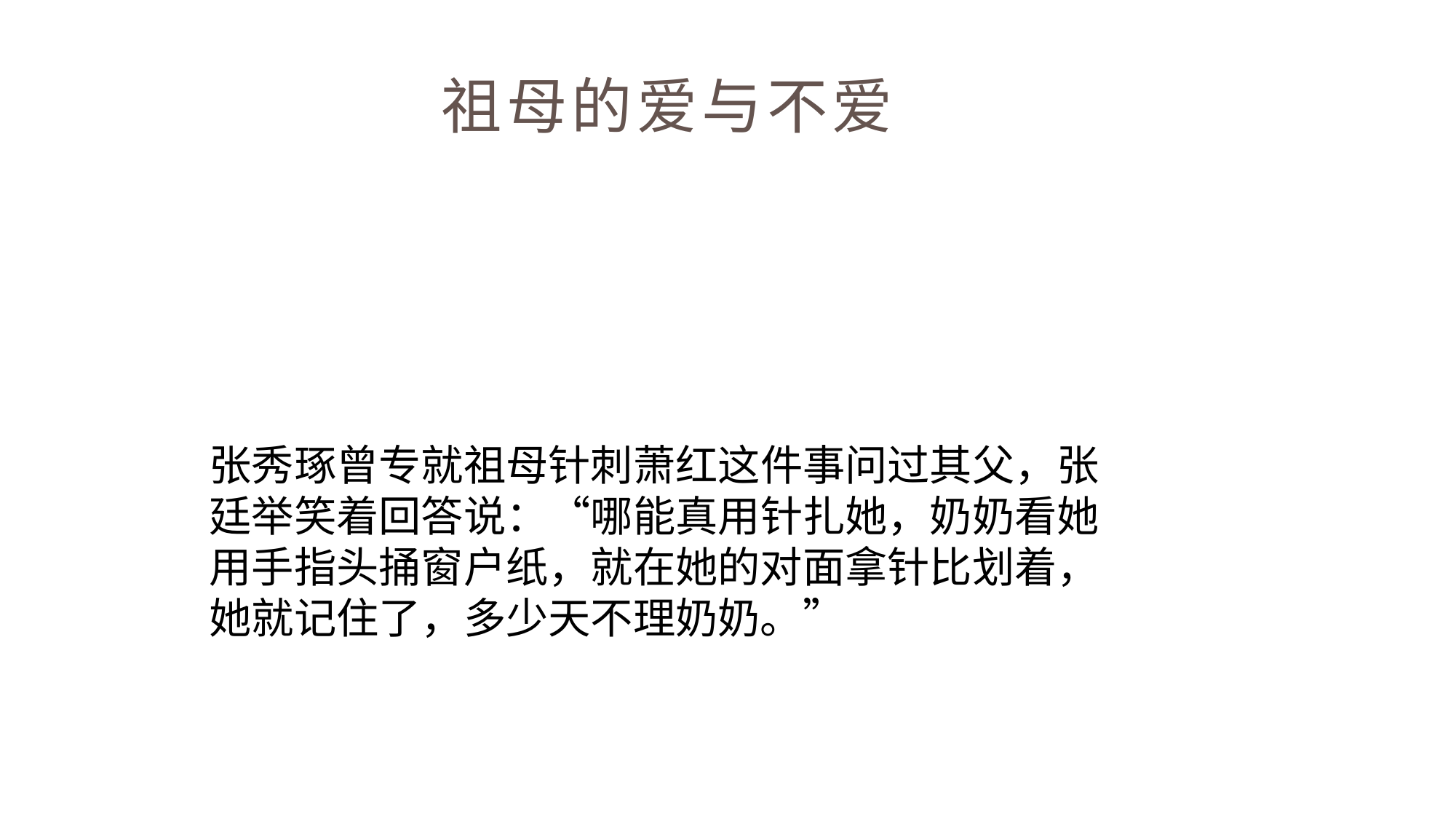

祖母的爱与不爱
没有图片
C
张秀琢曾专就祖母针刺萧红这件事问过其父，张廷举笑着回答说：“哪能真用针扎她，奶奶看她用手指头捅窗户纸，就在她的对面拿针比划着，她就记住了，多少天不理奶奶。”